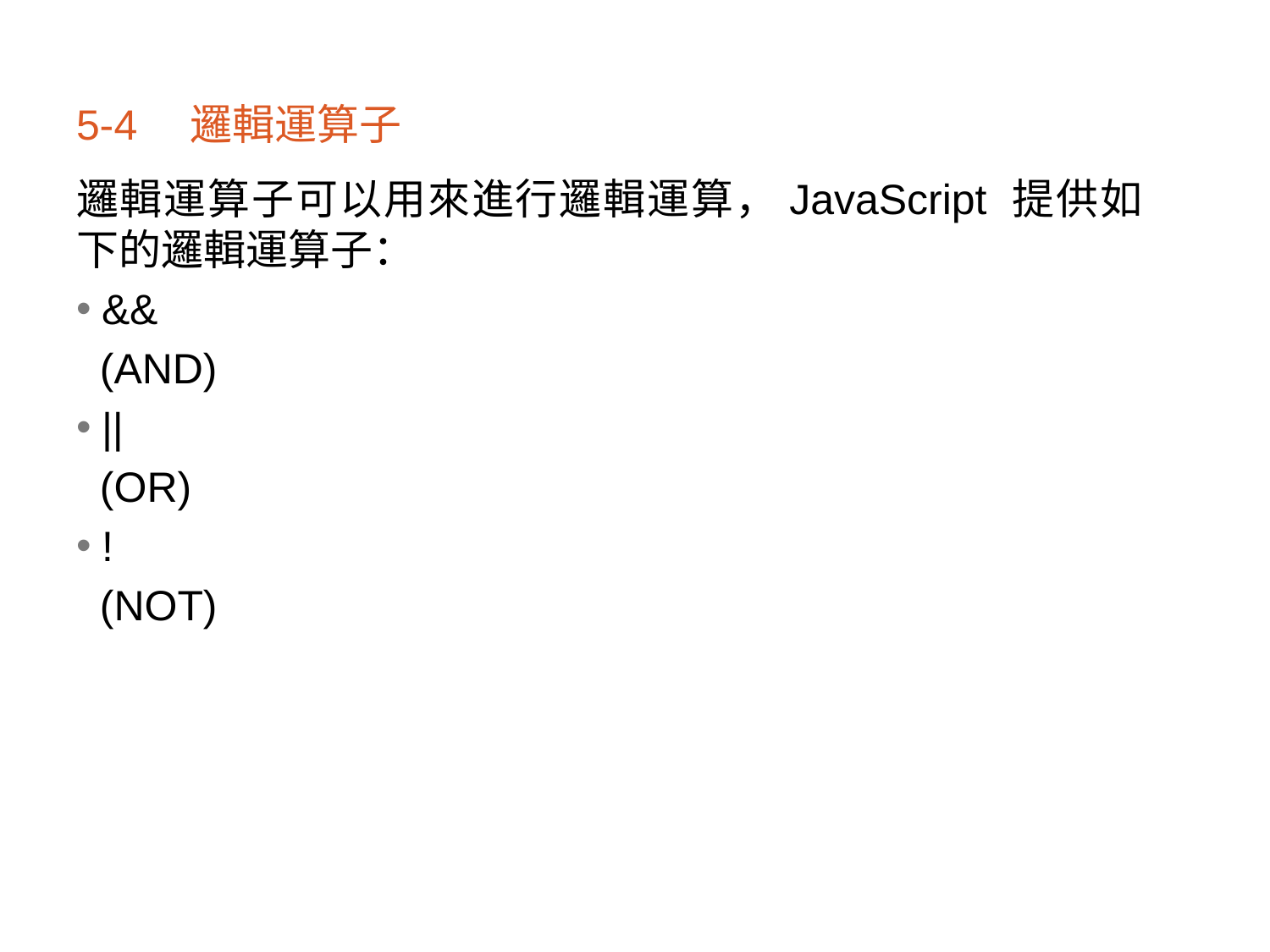

5-4　邏輯運算子
邏輯運算子可以用來進行邏輯運算，JavaScript 提供如下的邏輯運算子：
&&
  (AND)
||
  (OR)
!
  (NOT)